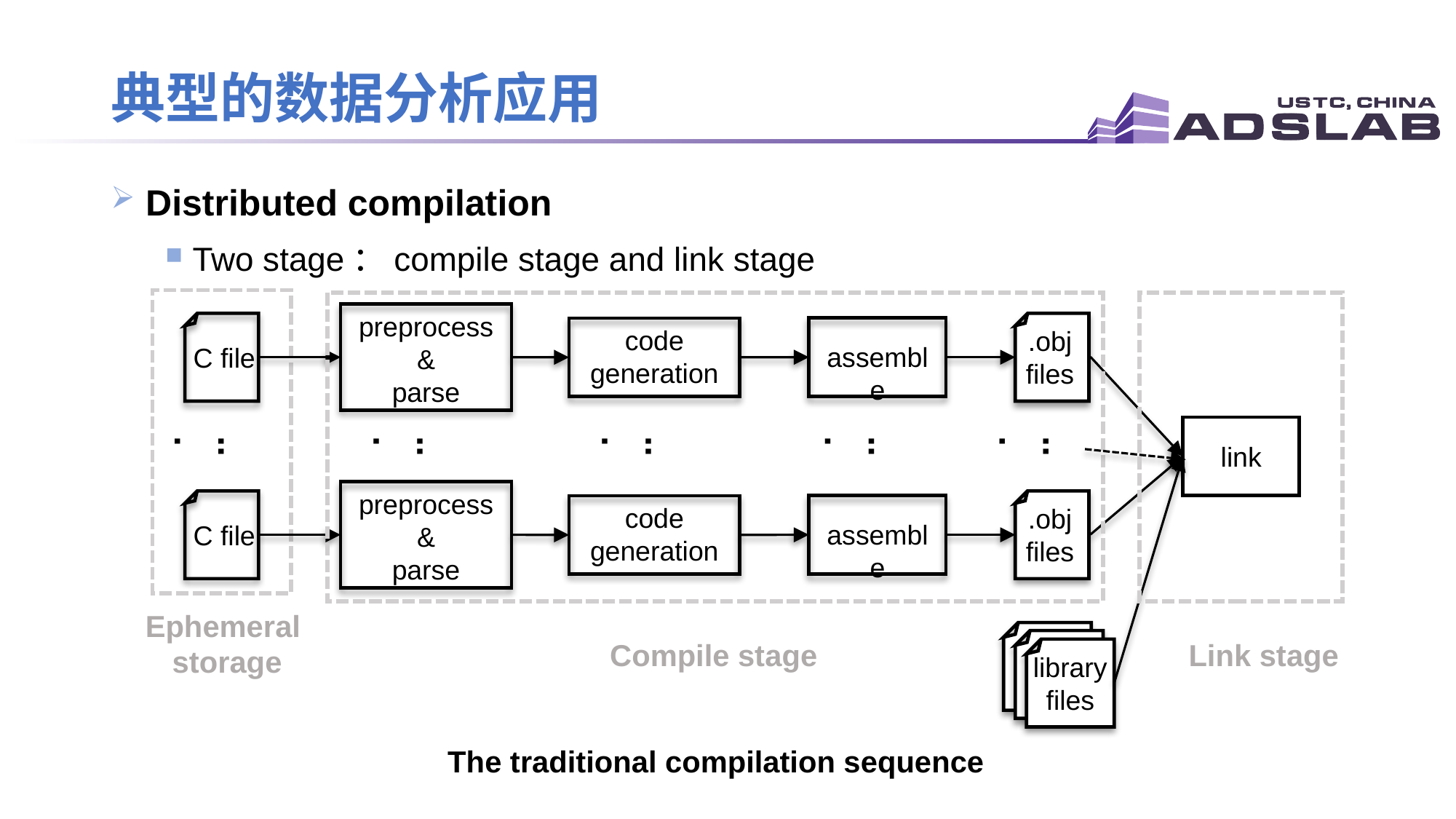

# 典型的数据分析应用
 Distributed compilation
 Two stage：compile stage and link stage

preprocess
&
parse

code
generation

.obj
files
assemble
C file

...
...
...
...
...
link

preprocess
&
parse

code
generation

.obj
files
assemble
C file
Ephemeral
storage

Compile stage

Link stage

library
files
The traditional compilation sequence